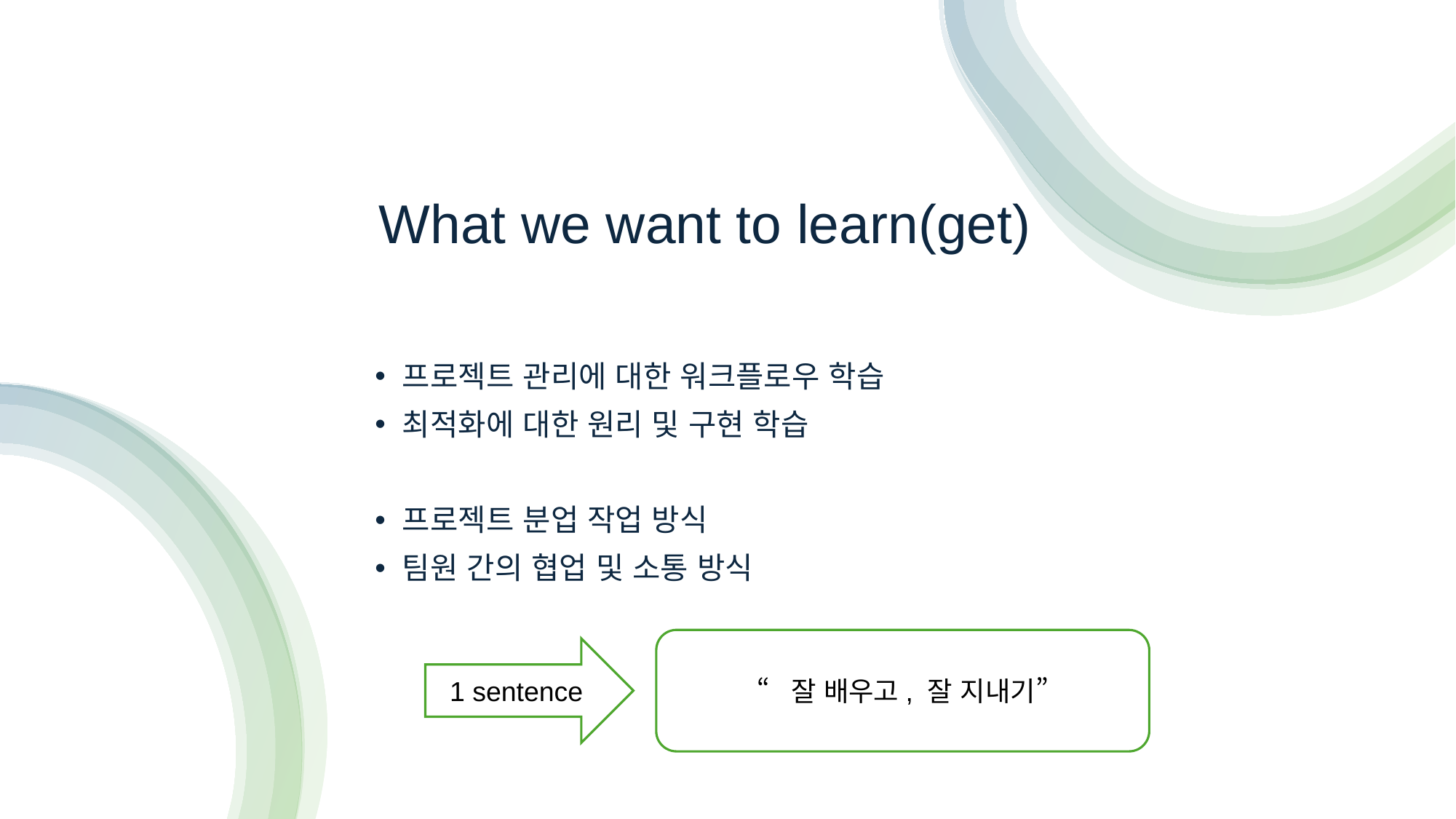

# What we want to learn(get)
프로젝트 관리에 대한 워크플로우 학습
최적화에 대한 원리 및 구현 학습

프로젝트 분업 작업 방식
팀원 간의 협업 및 소통 방식

“잘 배우고, 잘 지내기”
1 sentence